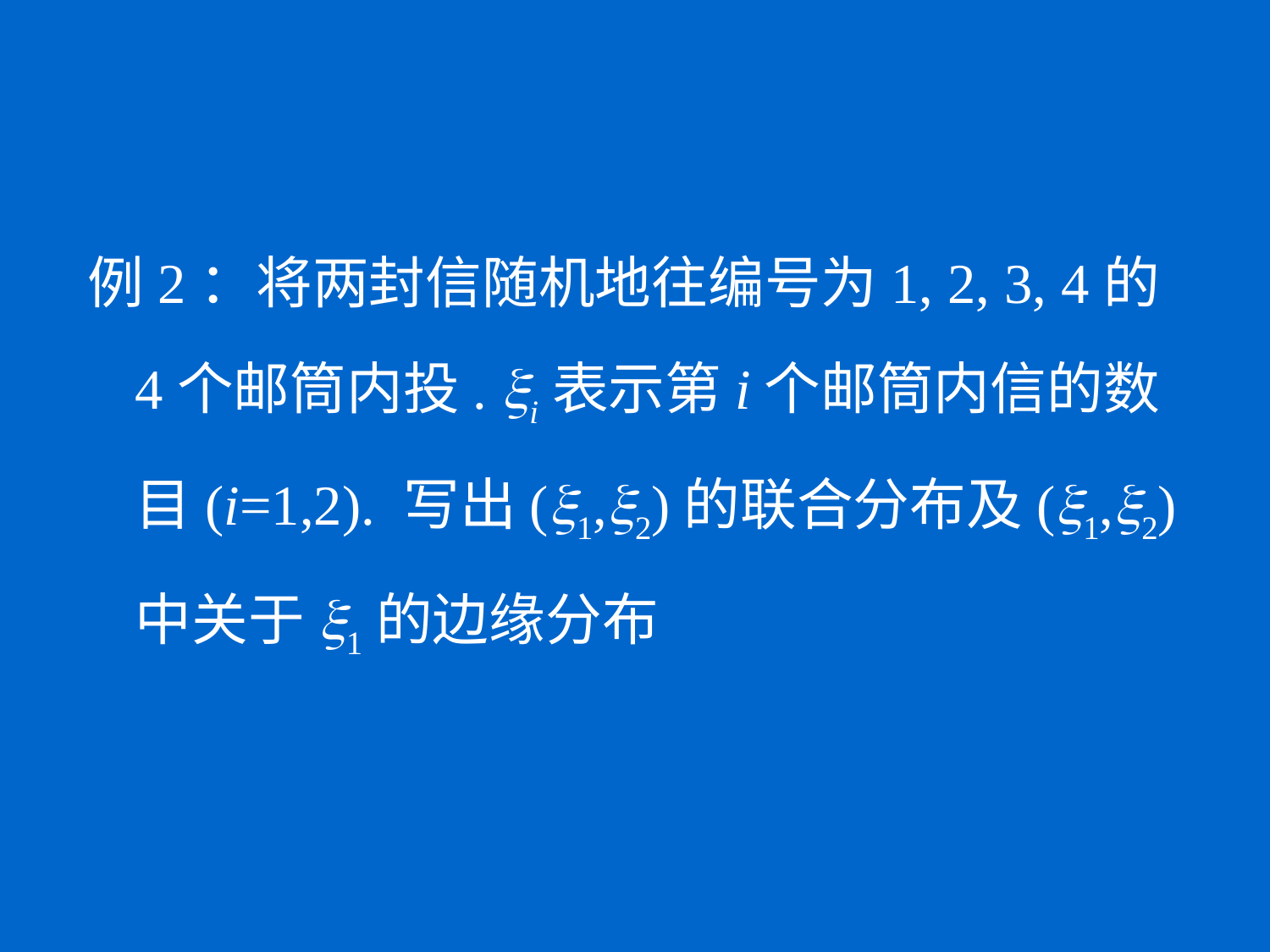

例2：将两封信随机地往编号为1, 2, 3, 4的4个邮筒内投. ξi表示第i个邮筒内信的数目(i=1,2). 写出(ξ1,ξ2)的联合分布及(ξ1,ξ2)中关于ξ1的边缘分布